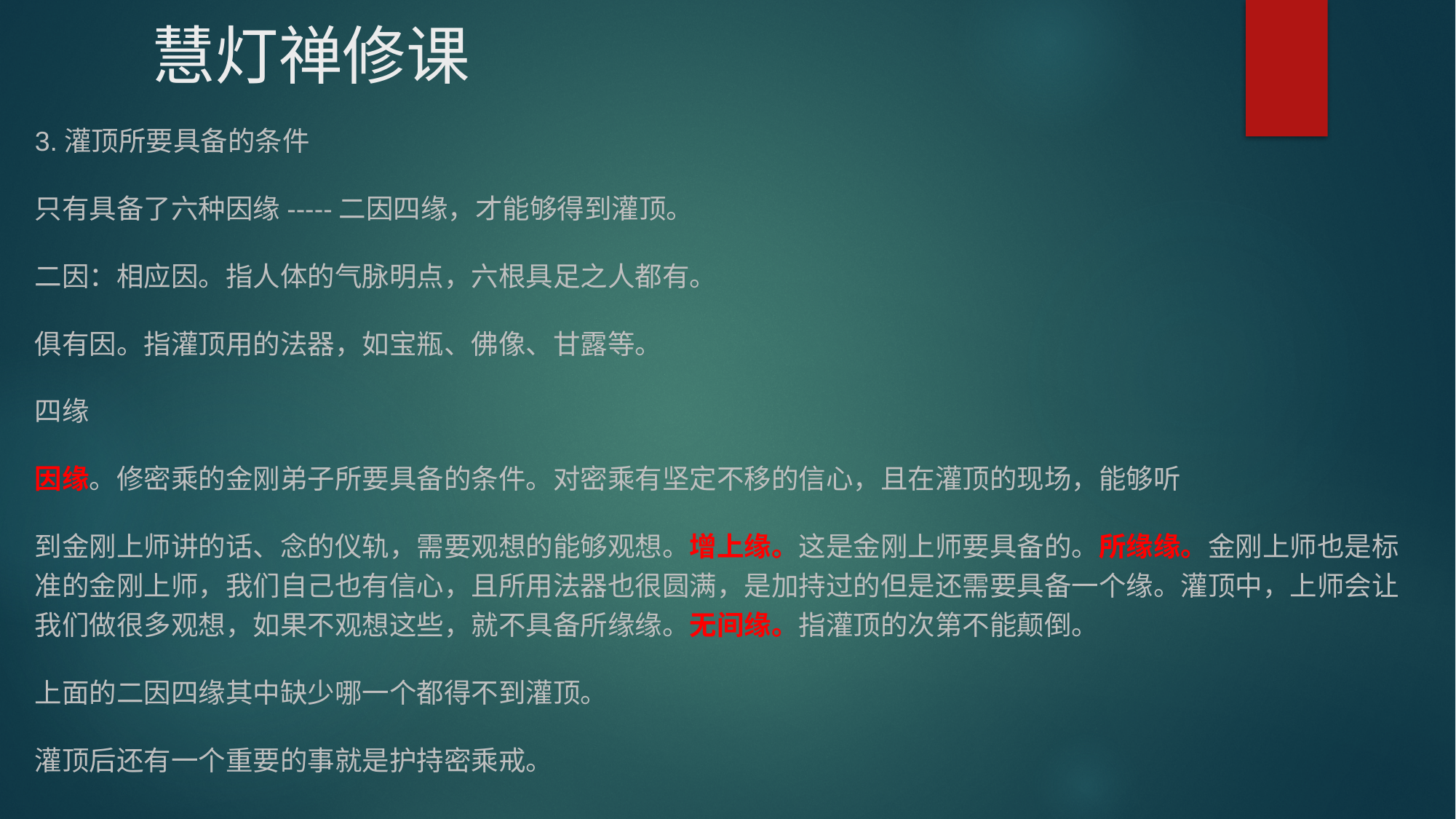

慧灯禅修课
3.灌顶所要具备的条件
只有具备了六种因缘-----二因四缘，才能够得到灌顶。
二因：相应因。指人体的气脉明点，六根具足之人都有。
俱有因。指灌顶用的法器，如宝瓶、佛像、甘露等。
四缘
因缘。修密乘的金刚弟子所要具备的条件。对密乘有坚定不移的信心，且在灌顶的现场，能够听
到金刚上师讲的话、念的仪轨，需要观想的能够观想。增上缘。这是金刚上师要具备的。所缘缘。金刚上师也是标准的金刚上师，我们自己也有信心，且所用法器也很圆满，是加持过的但是还需要具备一个缘。灌顶中，上师会让我们做很多观想，如果不观想这些，就不具备所缘缘。无间缘。指灌顶的次第不能颠倒。
上面的二因四缘其中缺少哪一个都得不到灌顶。
灌顶后还有一个重要的事就是护持密乘戒。